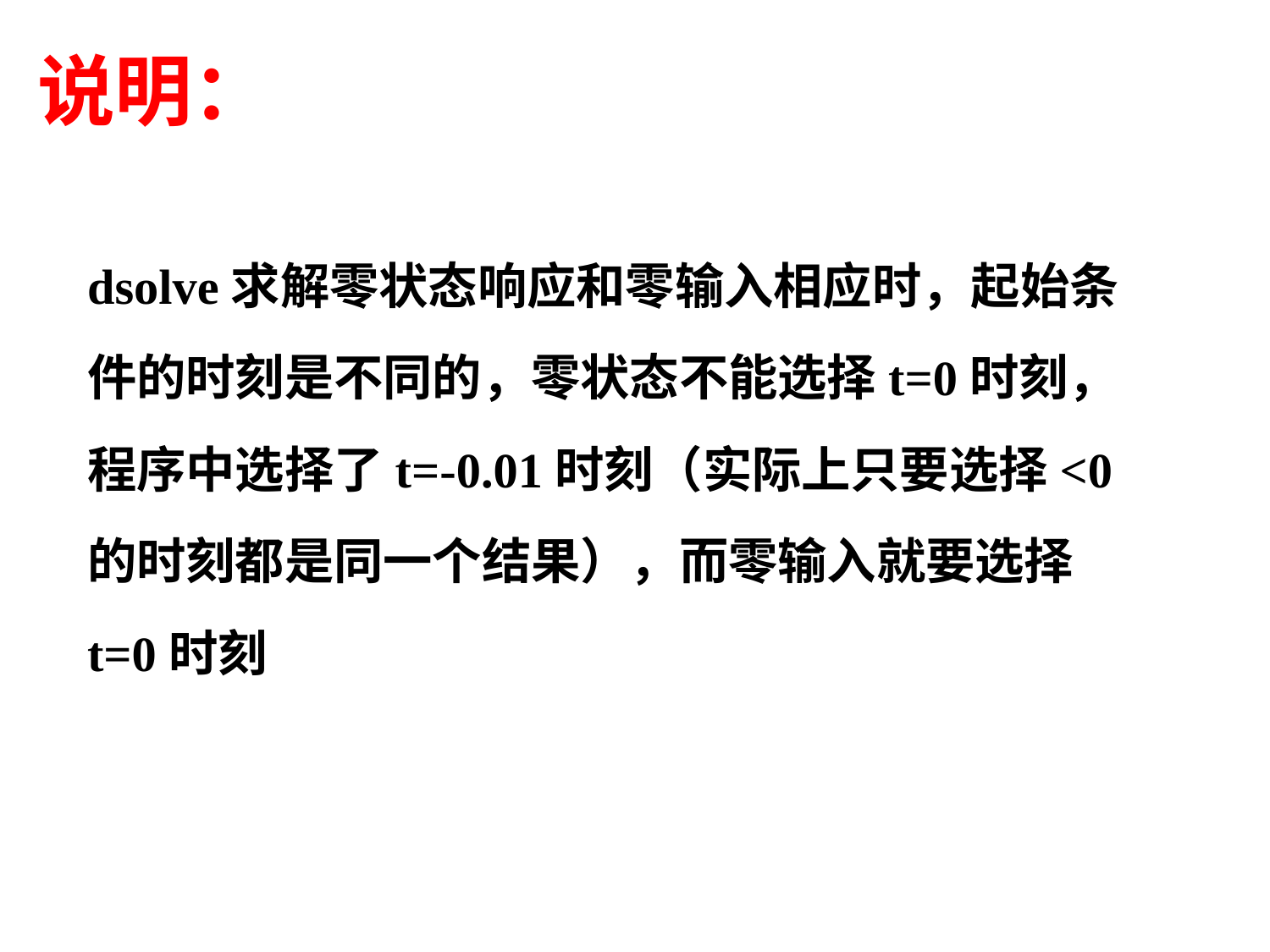

说明：
dsolve求解零状态响应和零输入相应时，起始条件的时刻是不同的，零状态不能选择t=0时刻，程序中选择了t=-0.01时刻（实际上只要选择<0的时刻都是同一个结果），而零输入就要选择t=0时刻